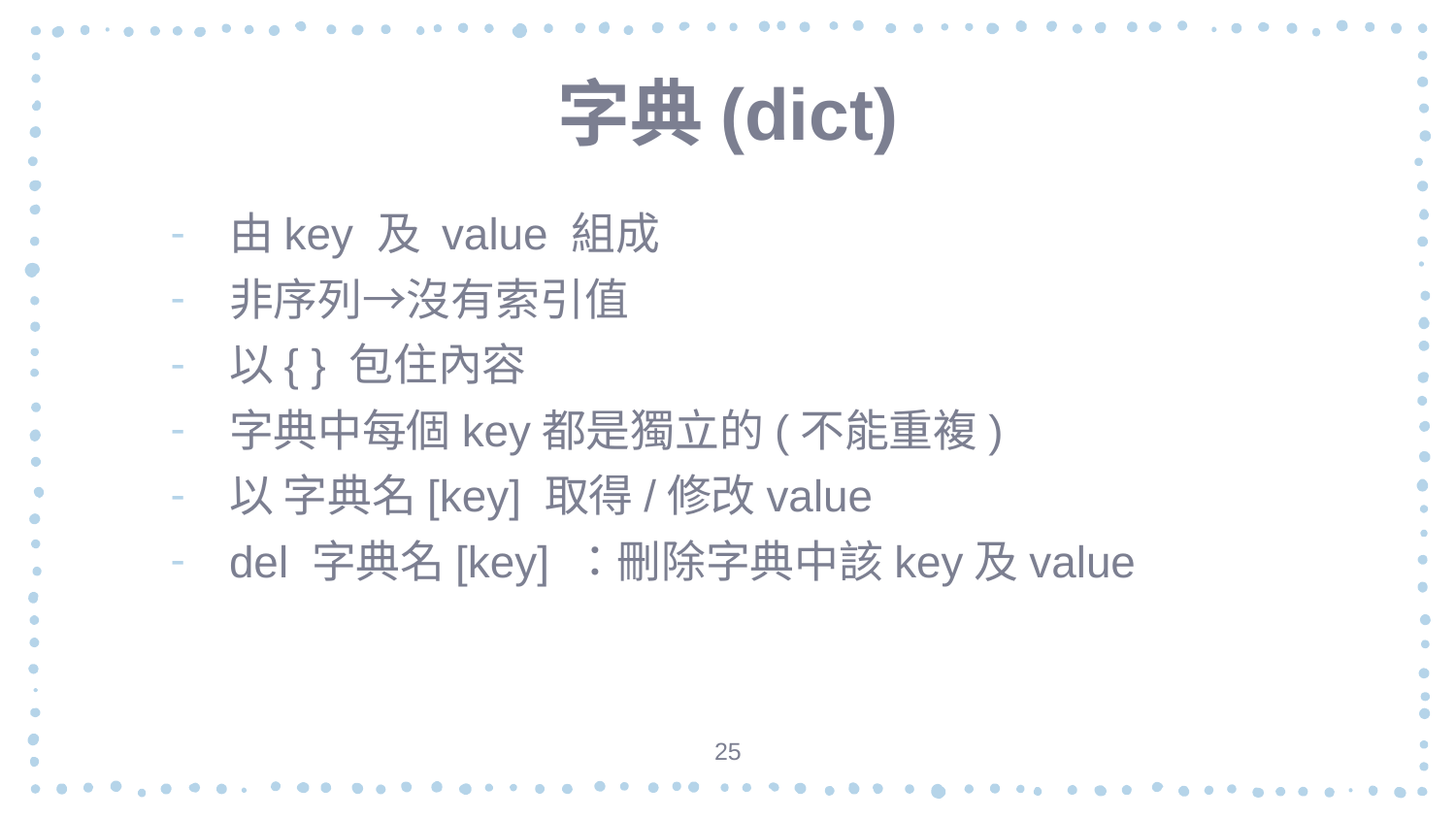

# 字典(dict)
由key 及 value 組成
非序列→沒有索引值
以{ } 包住內容
字典中每個key都是獨立的(不能重複)
以 字典名[key] 取得/修改value
del 字典名[key] ：刪除字典中該key及value
25